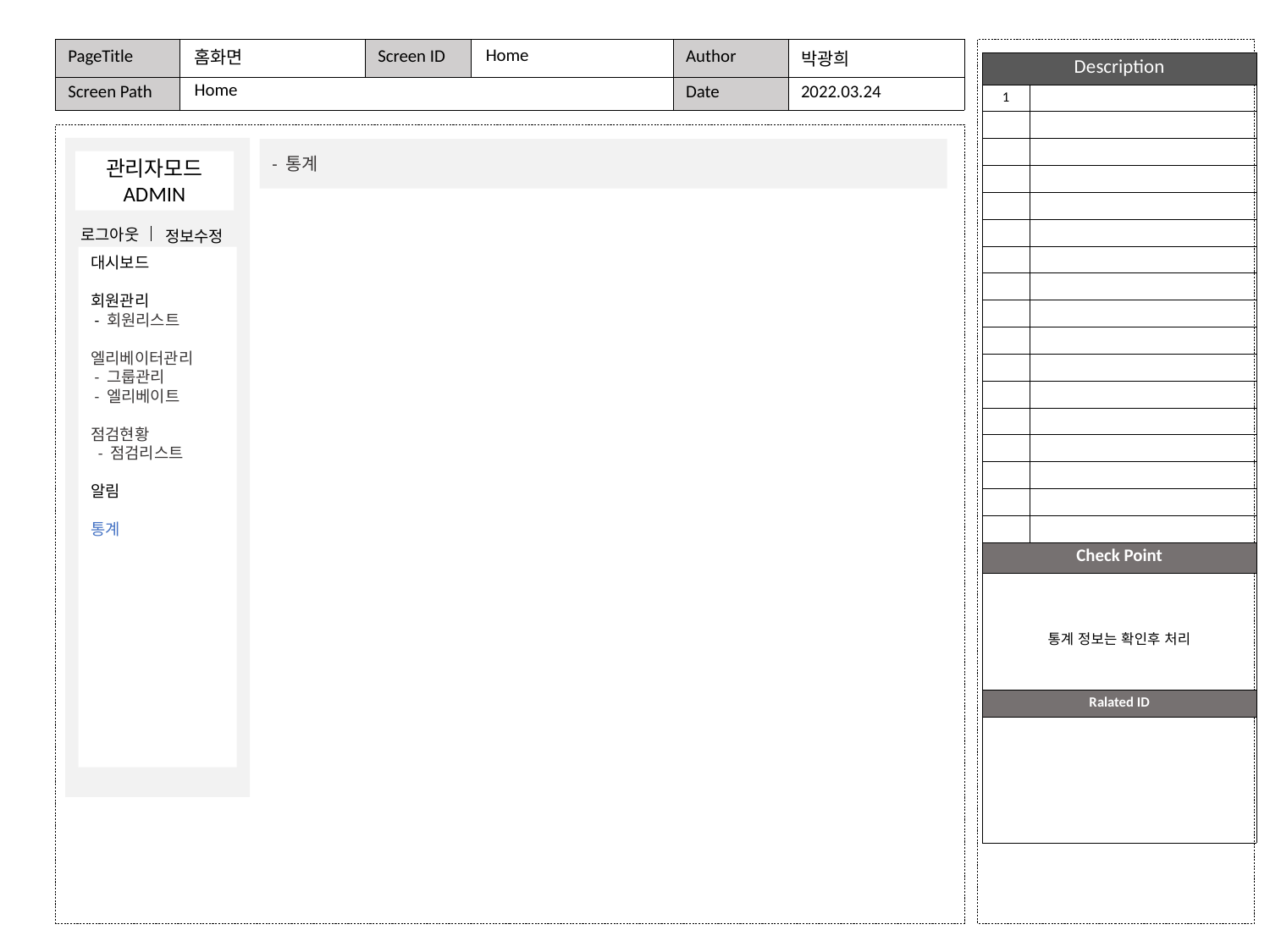

Home
홈화면
| Description | Description |
| --- | --- |
| 1 |  |
|  |  |
|  |  |
|  |  |
|  |  |
|  |  |
|  |  |
|  |  |
|  |  |
|  |  |
|  |  |
|  |  |
|  |  |
|  |  |
|  |  |
|  |  |
|  |  |
| Check Point |  |
| 통계 정보는 확인후 처리 |  |
| Ralated ID |  |
|  |  |
Home

- 통계
관리자모드
ADMIN
로그아웃
정보수정
대시보드

회원관리
 - 회원리스트

엘리베이터관리
 - 그룹관리
 - 엘리베이트

점검현황
  - 점검리스트

알림

통계